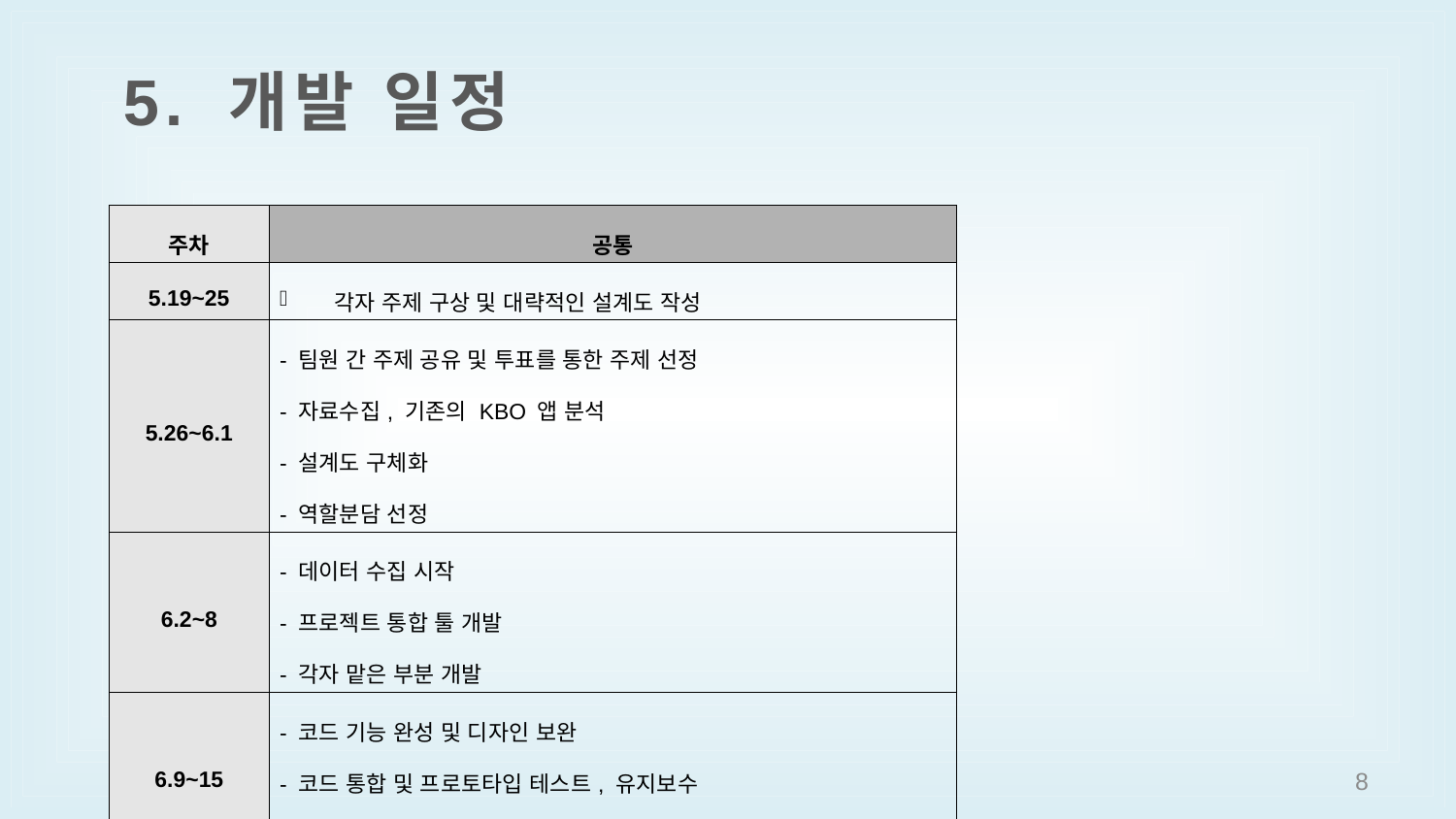

5. 개발 일정
| 주차 | 공통 |
| --- | --- |
| 5.19~25 | 각자 주제 구상 및 대략적인 설계도 작성 |
| 5.26~6.1 | - 팀원 간 주제 공유 및 투표를 통한 주제 선정 - 자료수집, 기존의 KBO 앱 분석 - 설계도 구체화 - 역할분담 선정 |
| 6.2~8 | - 데이터 수집 시작 - 프로젝트 통합 툴 개발 - 각자 맡은 부분 개발 |
| 6.9~15 | - 코드 기능 완성 및 디자인 보완 - 코드 통합 및 프로토타입 테스트, 유지보수 - 보고서 및 발표자료 작성 |

8